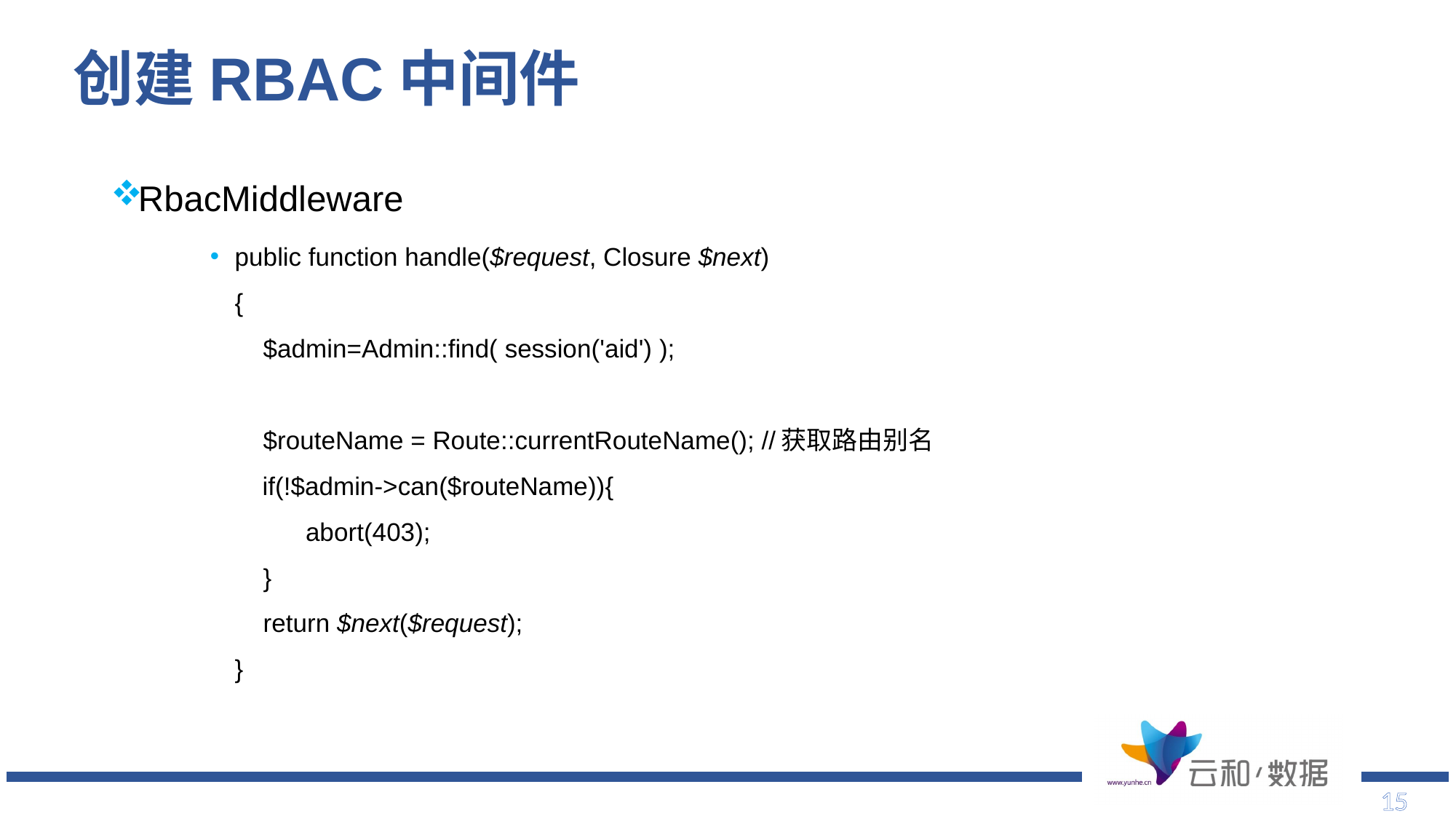

# 创建RBAC中间件
RbacMiddleware
public function handle($request, Closure $next)
{
    $admin=Admin::find( session('aid') );
    $routeName = Route::currentRouteName(); //获取路由别名
    if(!$admin->can($routeName)){
          abort(403);
    }
    return $next($request);
}